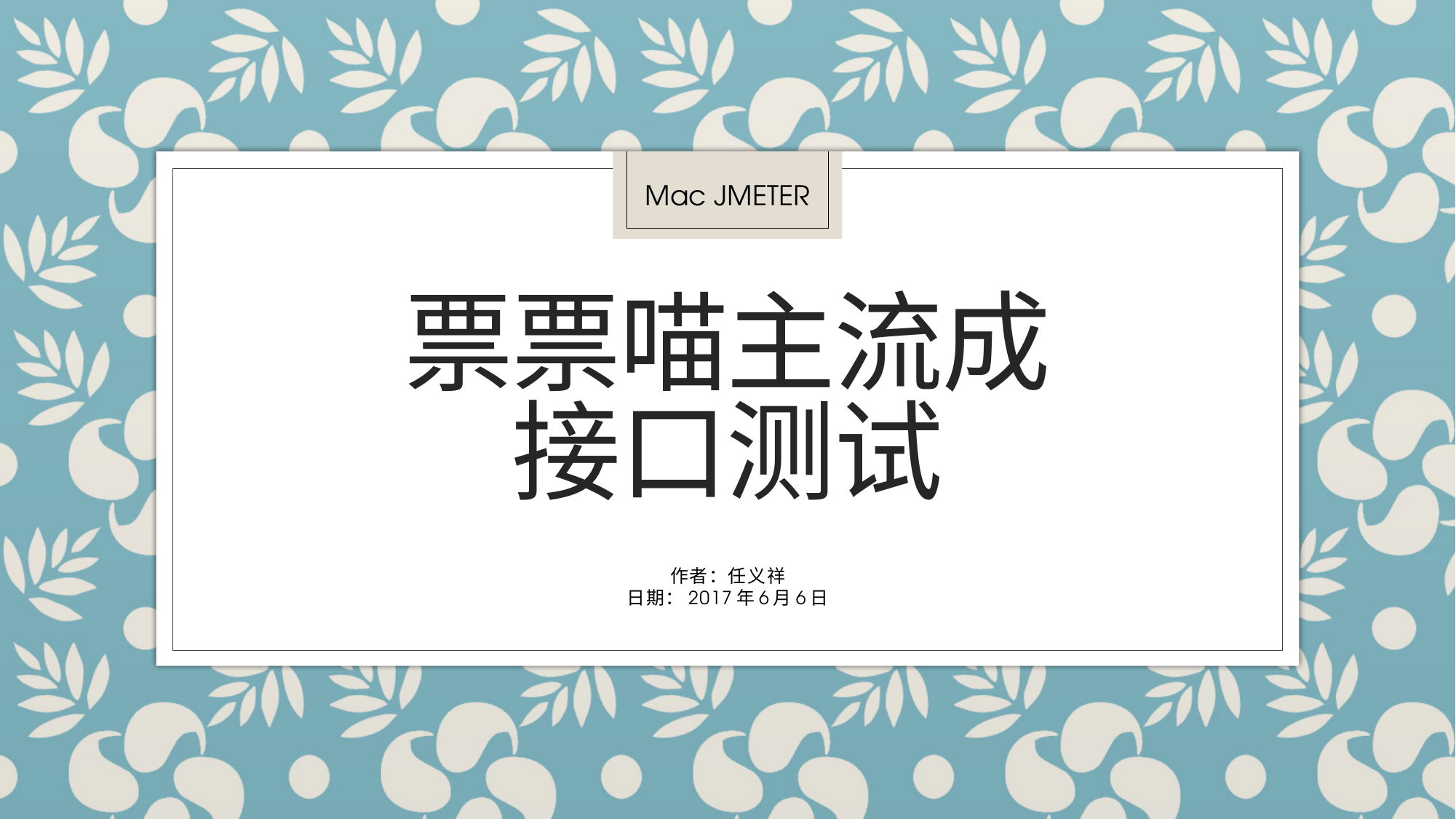

Mac JMETER
# 票票喵主流成 接口测试
作者：任义祥
日期：2017年6月6日